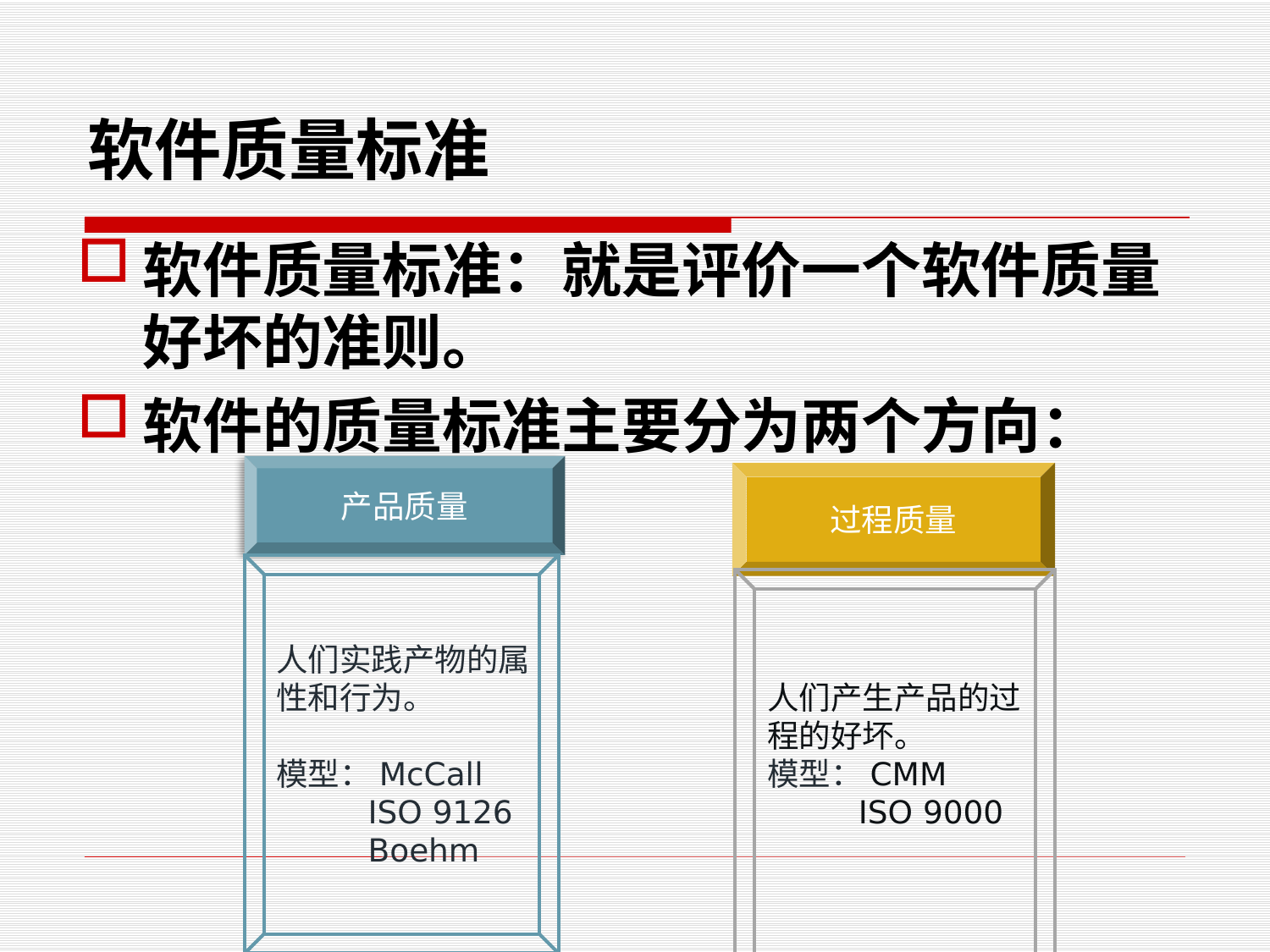

# 软件质量标准
软件质量标准：就是评价一个软件质量好坏的准则。
软件的质量标准主要分为两个方向：
产品质量
人们实践产物的属
性和行为。

模型：McCall
         ISO 9126
         Boehm
过程质量
人们产生产品的过
程的好坏。
模型：CMM
         ISO 9000